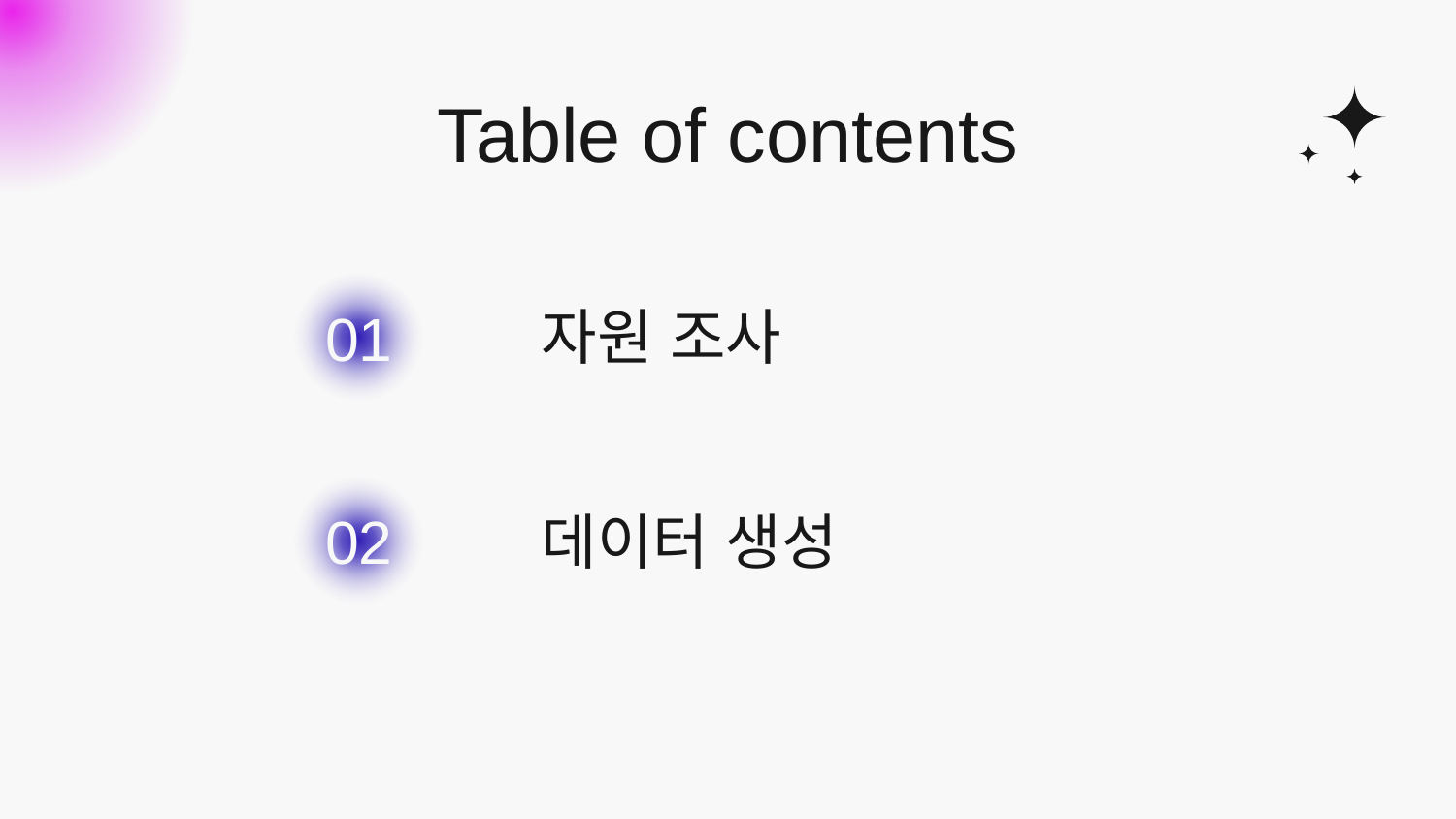

# Table of contents

01
자원 조사
01

02
01
데이터 생성
01
01
01
01
01
01